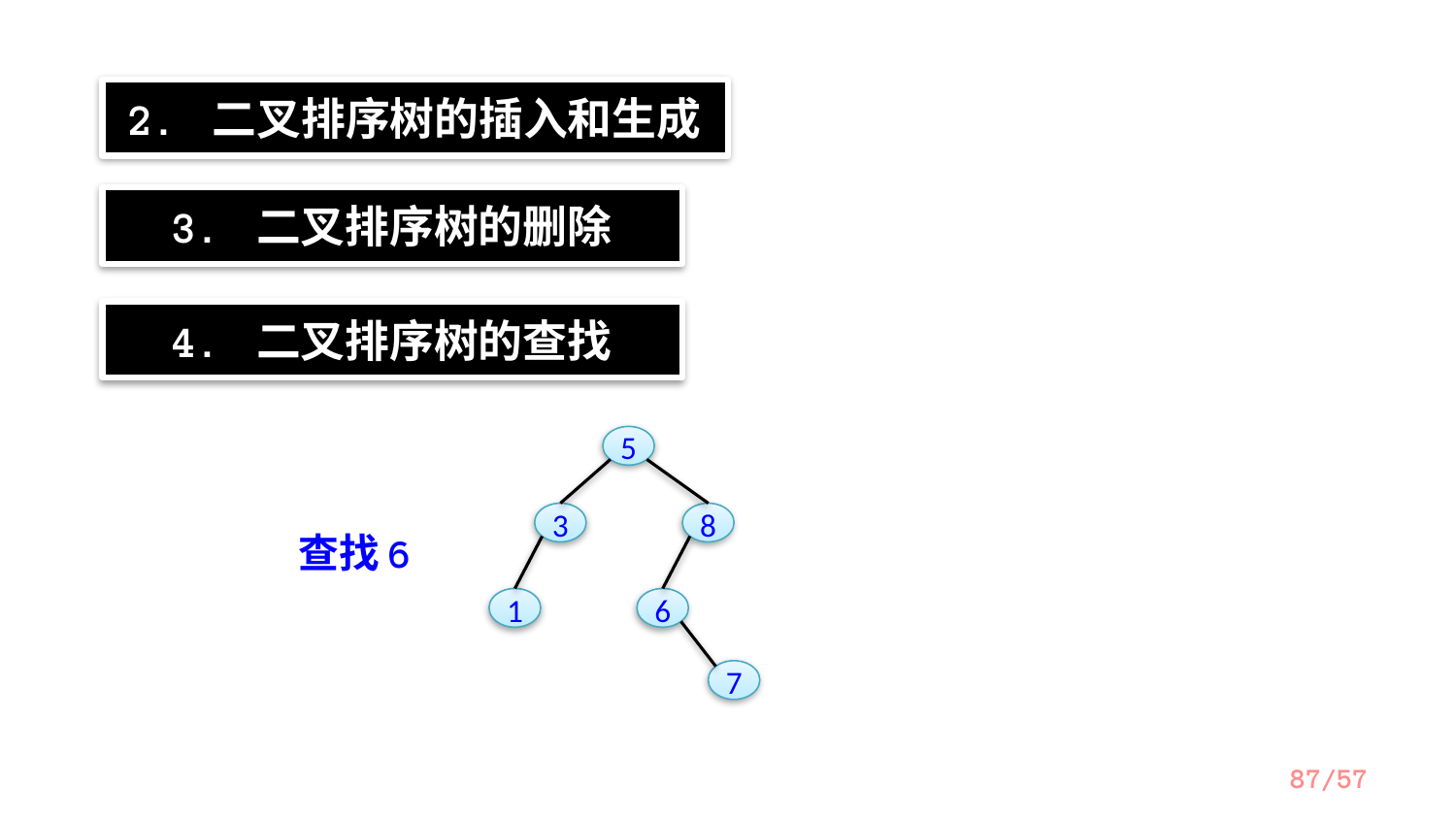

2. 二叉排序树的插入和生成
3. 二叉排序树的删除
4. 二叉排序树的查找
5
3
8
1
6
7
查找6
87/57